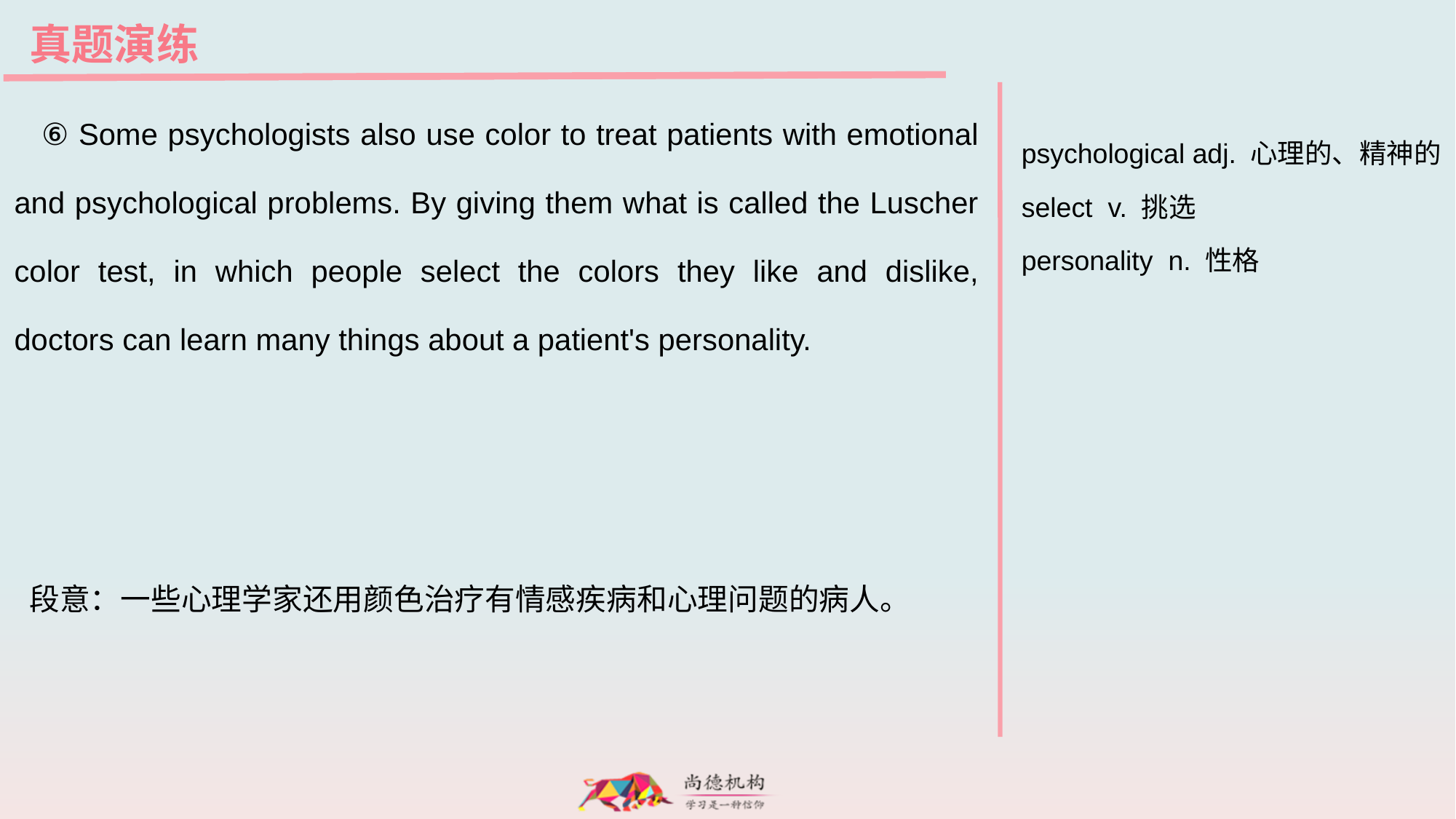

真题演练
⑥ Some psychologists also use color to treat patients with emotional and psychological problems. By giving them what is called the Luscher color test, in which people select the colors they like and dislike, doctors can learn many things about a patient's personality.
psychological adj. 心理的、精神的
select  v. 挑选
personality  n. 性格
段意：一些心理学家还用颜色治疗有情感疾病和心理问题的病人。